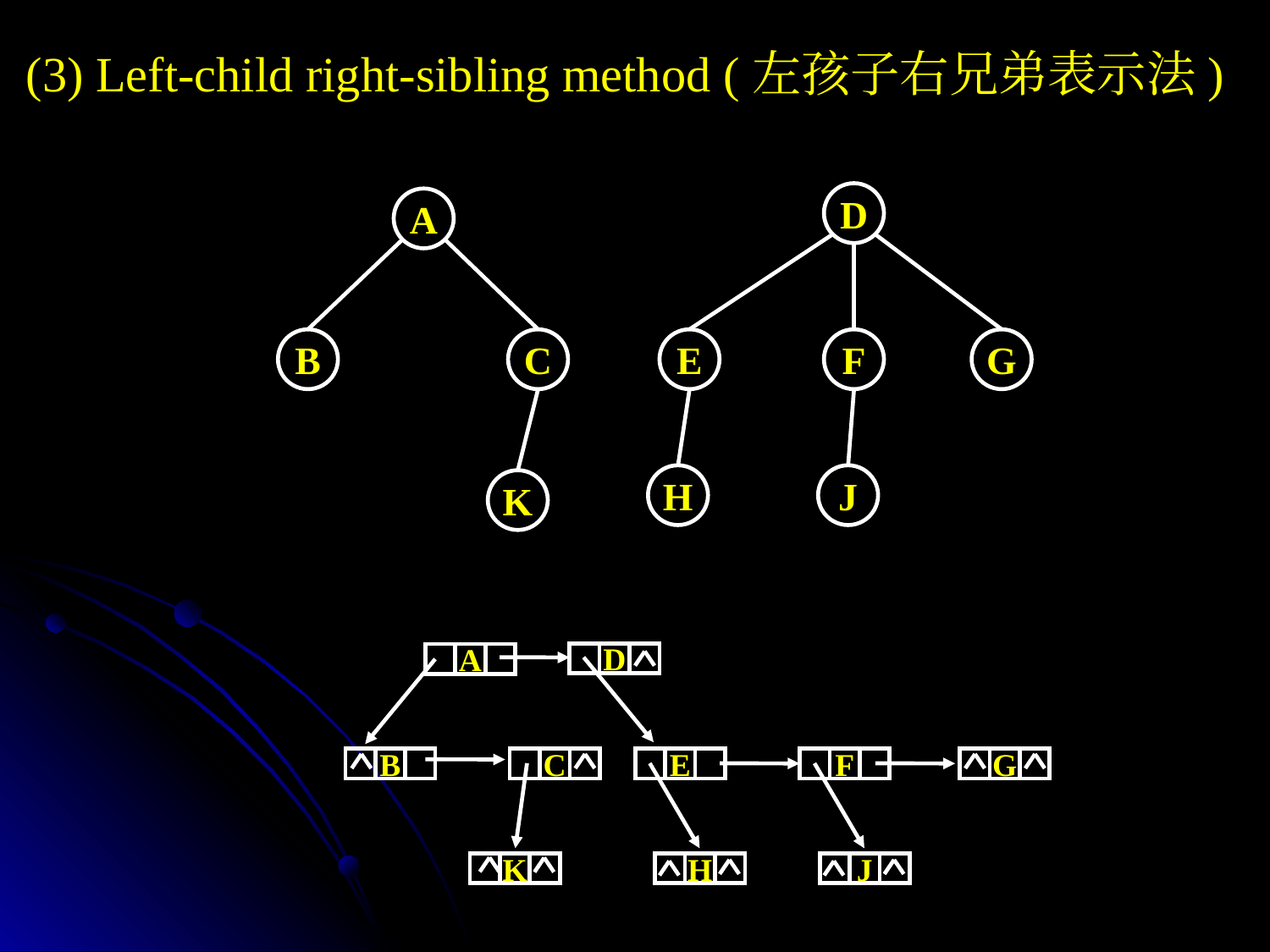

(3) Left-child right-sibling method (左孩子右兄弟表示法)
D
A
B
C
E
F
G
H
J
K

D

A

B

C

E

F

G

K

H

J